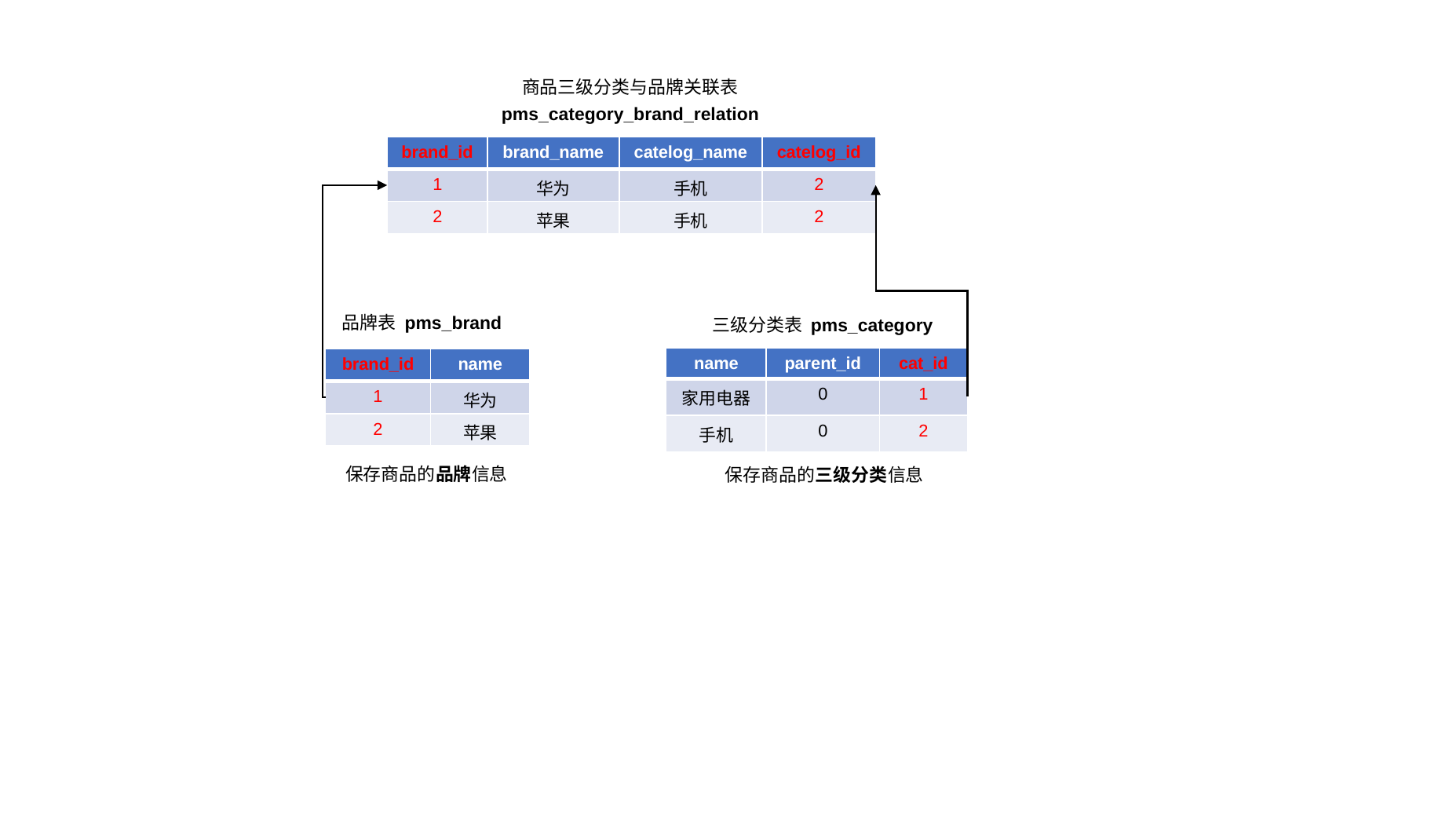

商品三级分类与品牌关联表
pms_category_brand_relation
| brand\_id | brand\_name | catelog\_name | catelog\_id |
| --- | --- | --- | --- |
| 1 | 华为 | 手机 | 2 |
| 2 | 苹果 | 手机 | 2 |
品牌表 pms_brand
保存商品的品牌信息
三级分类表 pms_category
保存商品的三级分类信息
| name | parent\_id | cat\_id |
| --- | --- | --- |
| 家用电器 | 0 | 1 |
| 手机 | 0 | 2 |
| brand\_id | name |
| --- | --- |
| 1 | 华为 |
| 2 | 苹果 |